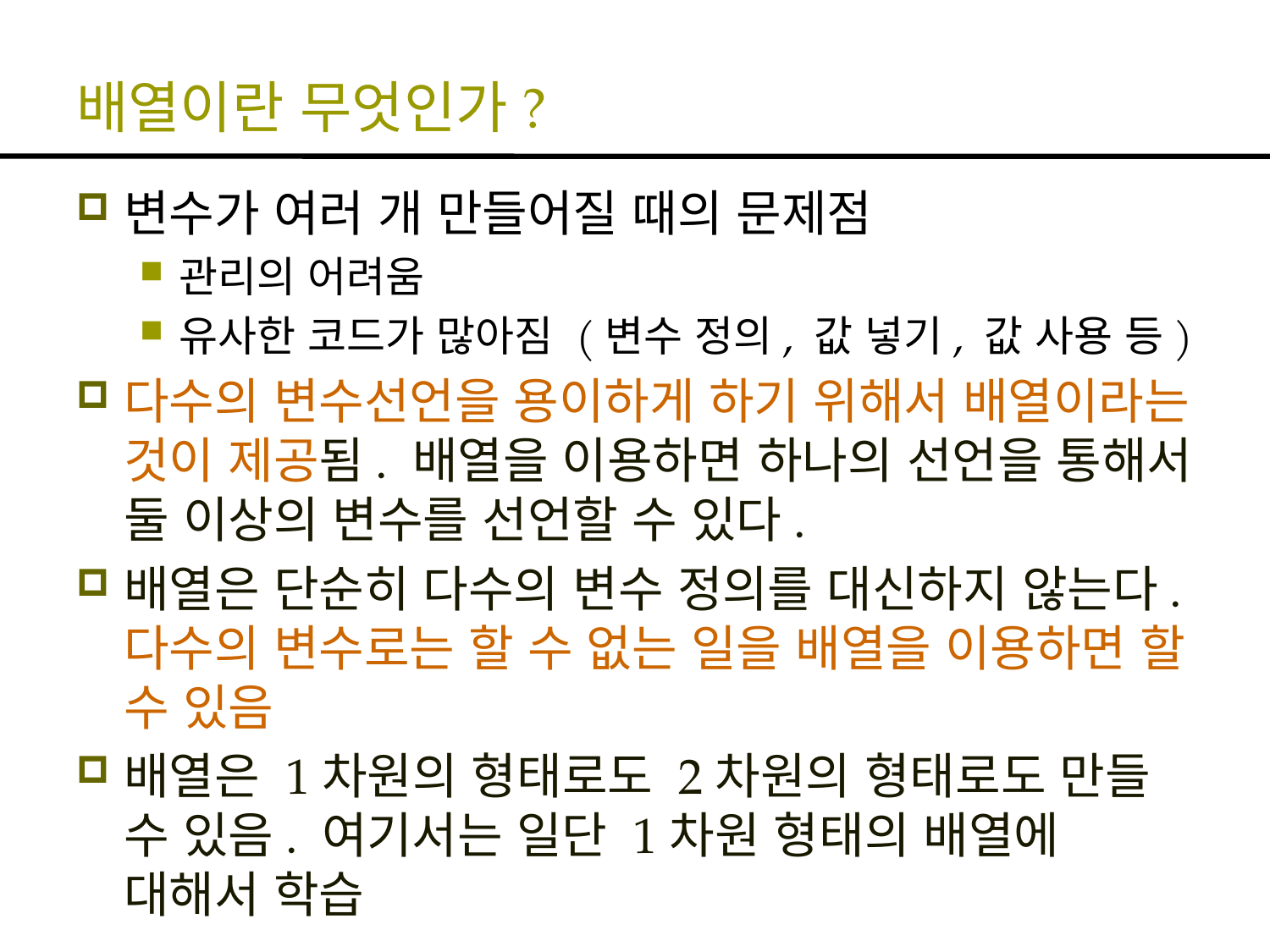

# 배열이란 무엇인가?
변수가 여러 개 만들어질 때의 문제점
관리의 어려움
유사한 코드가 많아짐 (변수 정의, 값 넣기, 값 사용 등)
다수의 변수선언을 용이하게 하기 위해서 배열이라는 것이 제공됨. 배열을 이용하면 하나의 선언을 통해서 둘 이상의 변수를 선언할 수 있다.
배열은 단순히 다수의 변수 정의를 대신하지 않는다. 다수의 변수로는 할 수 없는 일을 배열을 이용하면 할 수 있음
배열은 1차원의 형태로도 2차원의 형태로도 만들 수 있음. 여기서는 일단 1차원 형태의 배열에 대해서 학습